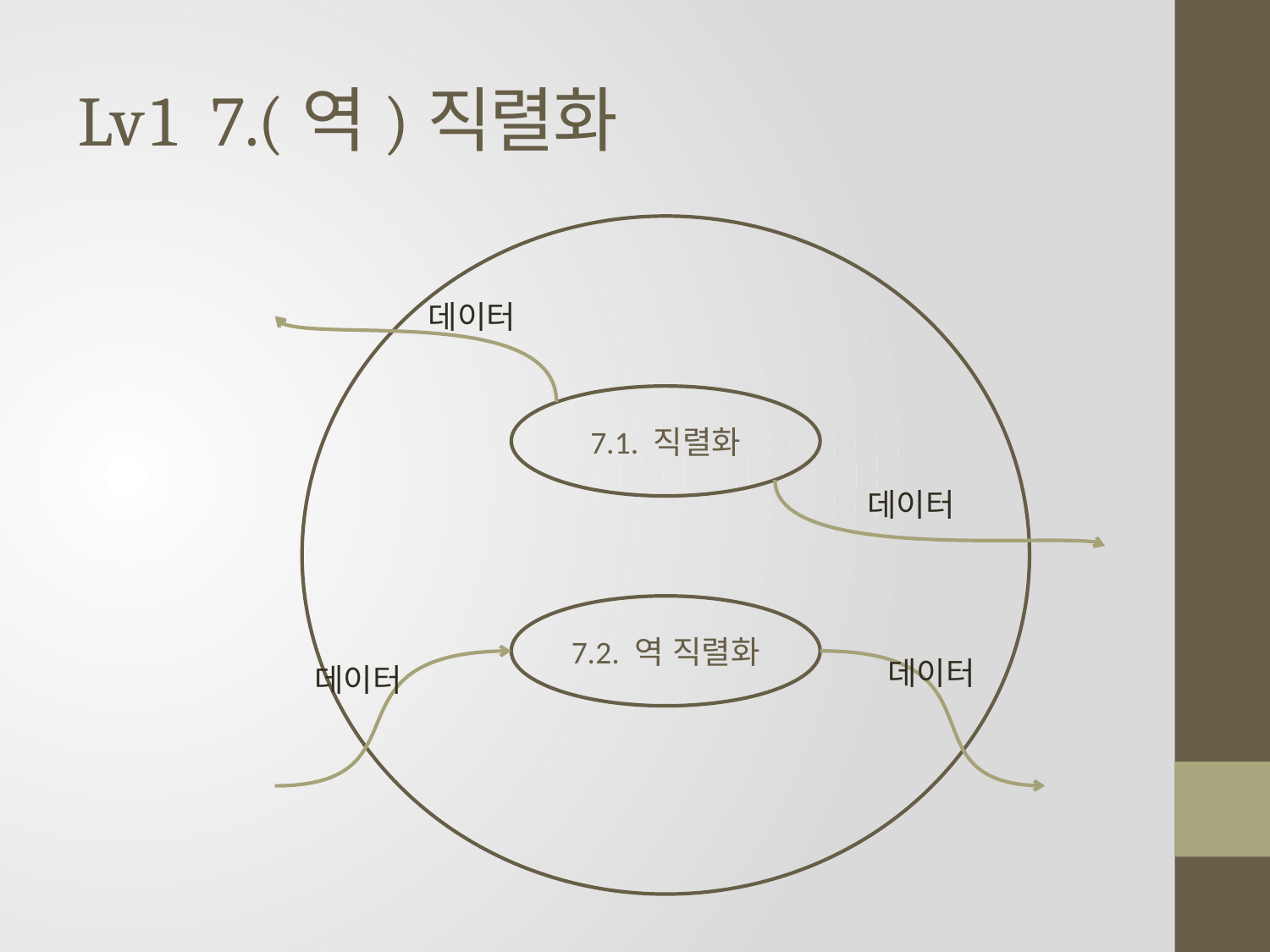

# Lv1  7.(역)직렬화

데이터
7.1. 직렬화
데이터
7.2. 역 직렬화
데이터
데이터